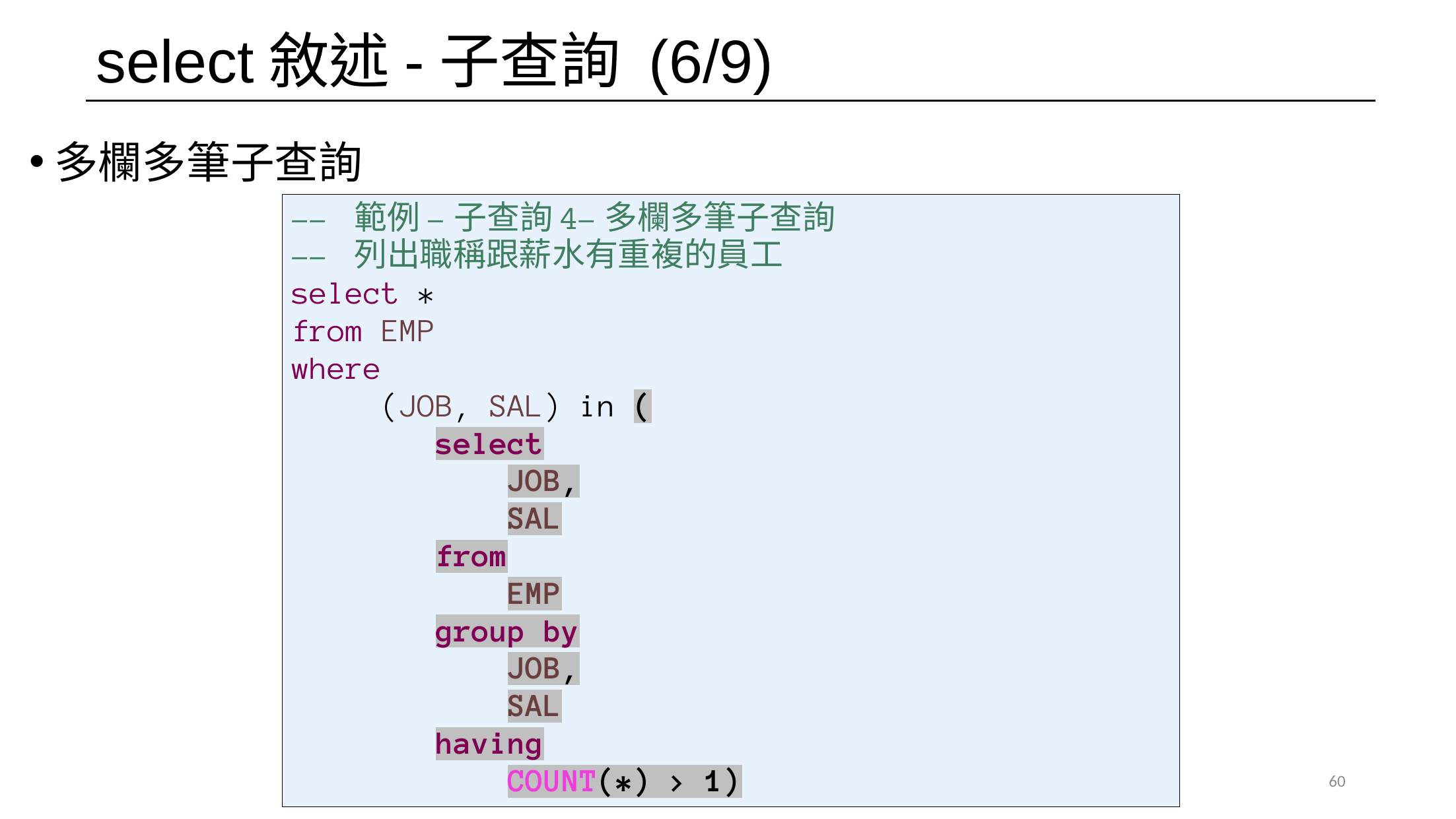

# select敘述-子查詢 (6/9)
多欄多筆子查詢
-- 範例-子查詢4-多欄多筆子查詢
-- 列出職稱跟薪水有重複的員工
select *
from EMP
where
     (JOB, SAL) in (
        select
            JOB,
            SAL
        from
            EMP
        group by
            JOB,
            SAL
        having
            COUNT(*) > 1)
60